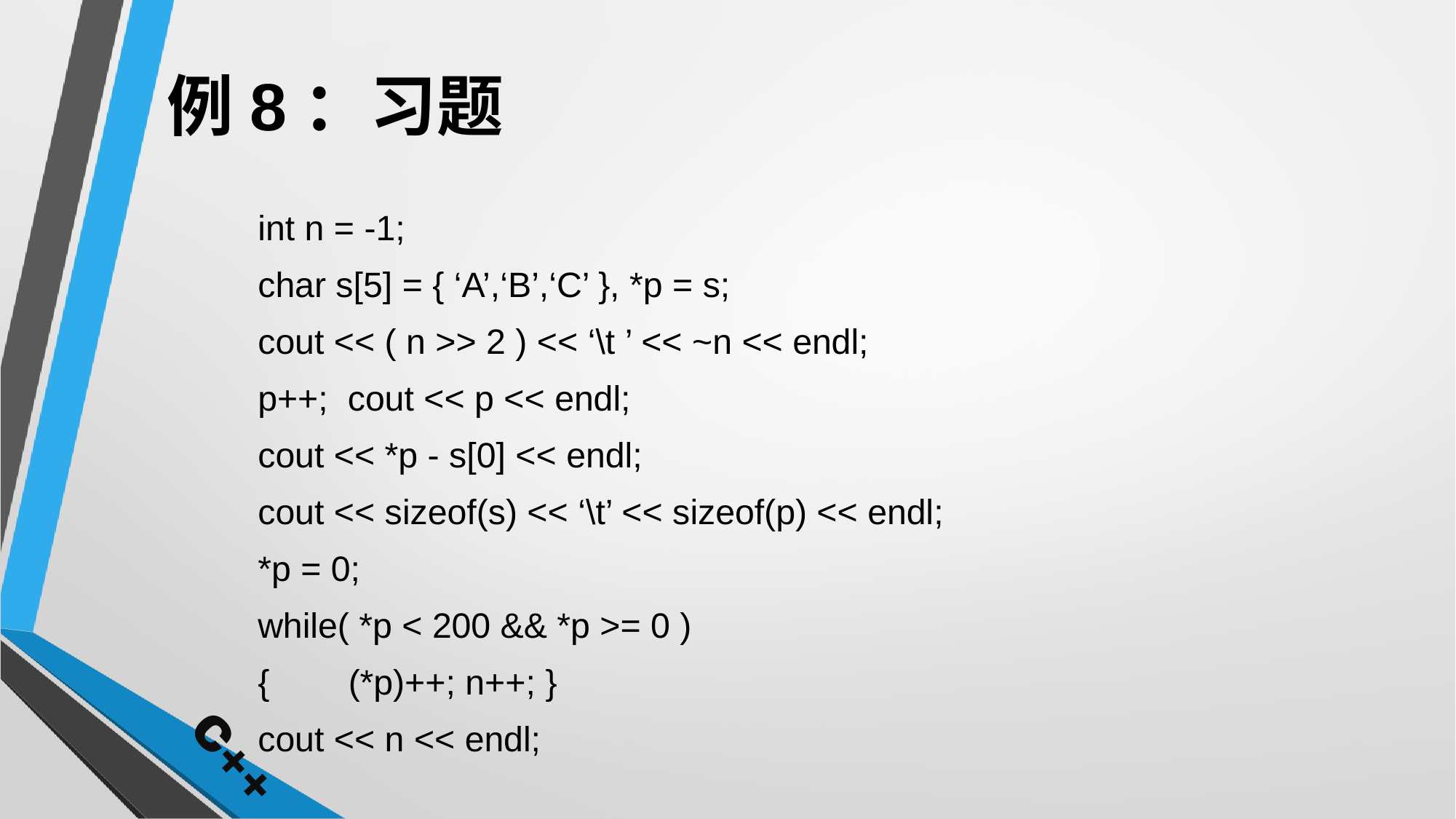

# 例8：习题
	int n = -1;
	char s[5] = { ‘A’,‘B’,‘C’ }, *p = s;
	cout << ( n >> 2 ) << ‘\t ’ << ~n << endl;
	p++;  cout << p << endl;
	cout << *p - s[0] << endl;
	cout << sizeof(s) << ‘\t’ << sizeof(p) << endl;
	*p = 0;
	while( *p < 200 && *p >= 0 )
	{	(*p)++; n++; }
	cout << n << endl;